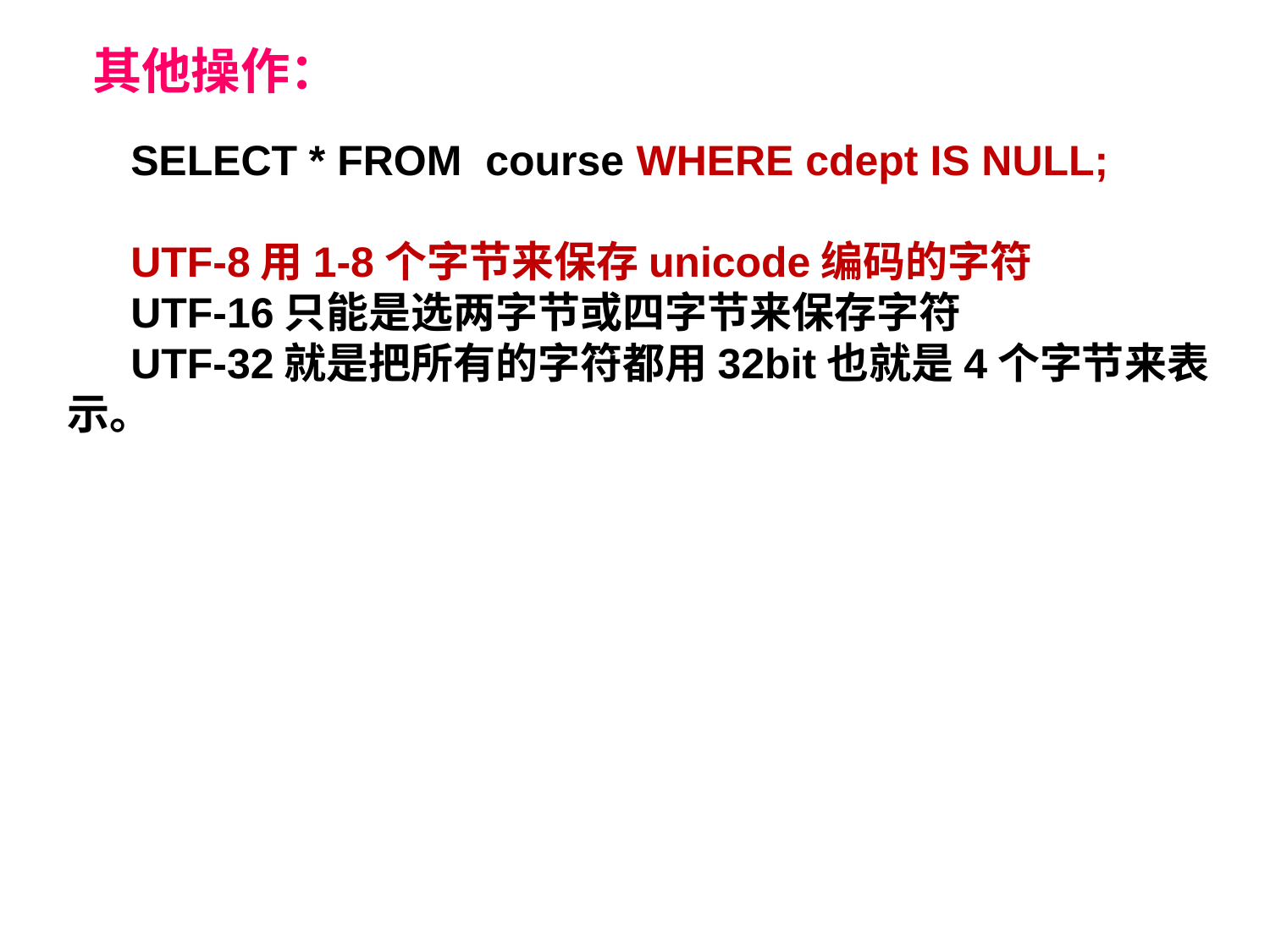

其他操作：
SELECT * FROM  course WHERE cdept IS NULL;

UTF-8用1-8个字节来保存unicode编码的字符
UTF-16只能是选两字节或四字节来保存字符
UTF-32就是把所有的字符都用32bit也就是4个字节来表示。